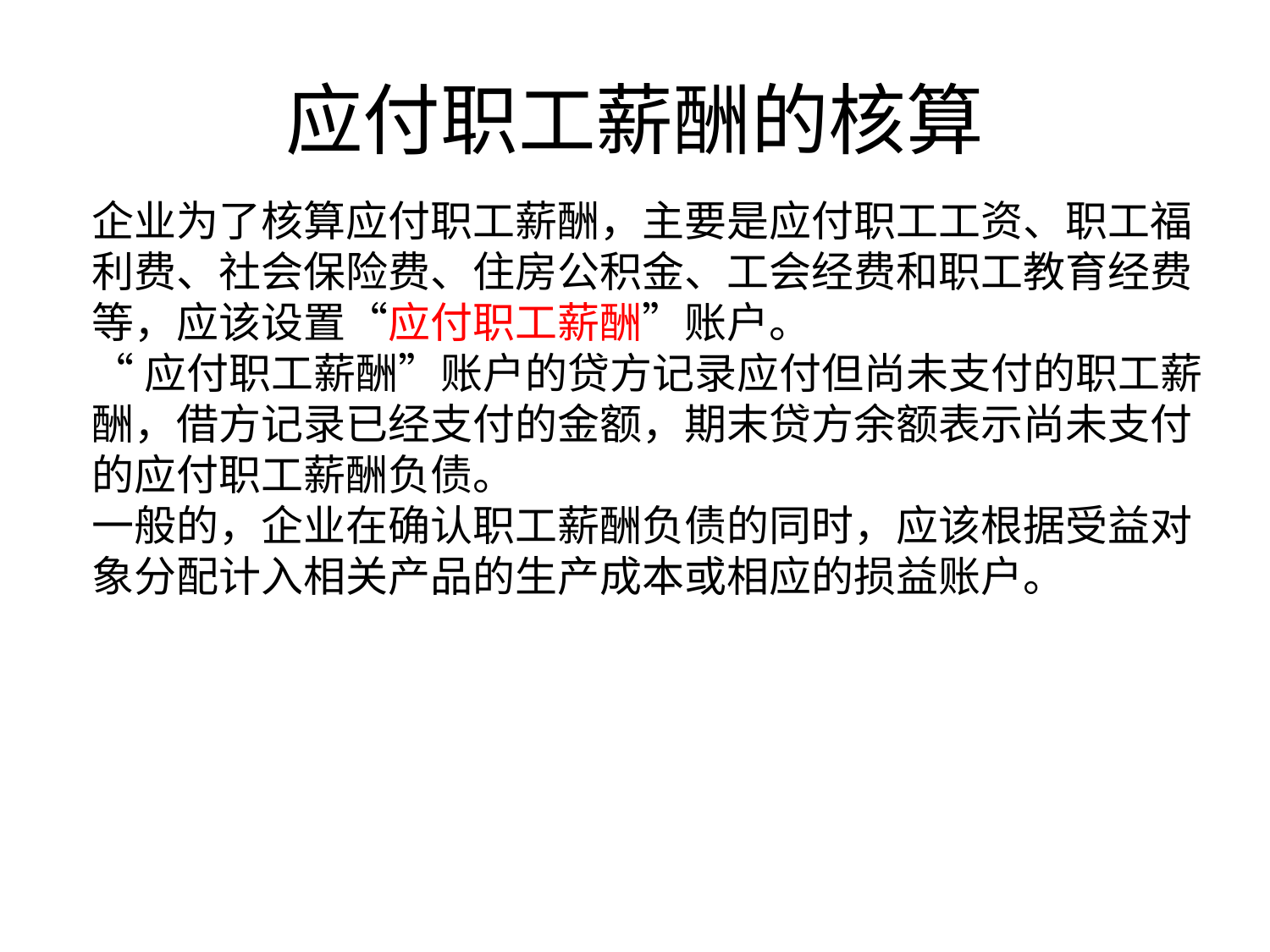

# 应付职工薪酬的核算
企业为了核算应付职工薪酬，主要是应付职工工资、职工福利费、社会保险费、住房公积金、工会经费和职工教育经费等，应该设置“应付职工薪酬”账户。
“应付职工薪酬”账户的贷方记录应付但尚未支付的职工薪酬，借方记录已经支付的金额，期末贷方余额表示尚未支付的应付职工薪酬负债。
一般的，企业在确认职工薪酬负债的同时，应该根据受益对象分配计入相关产品的生产成本或相应的损益账户。